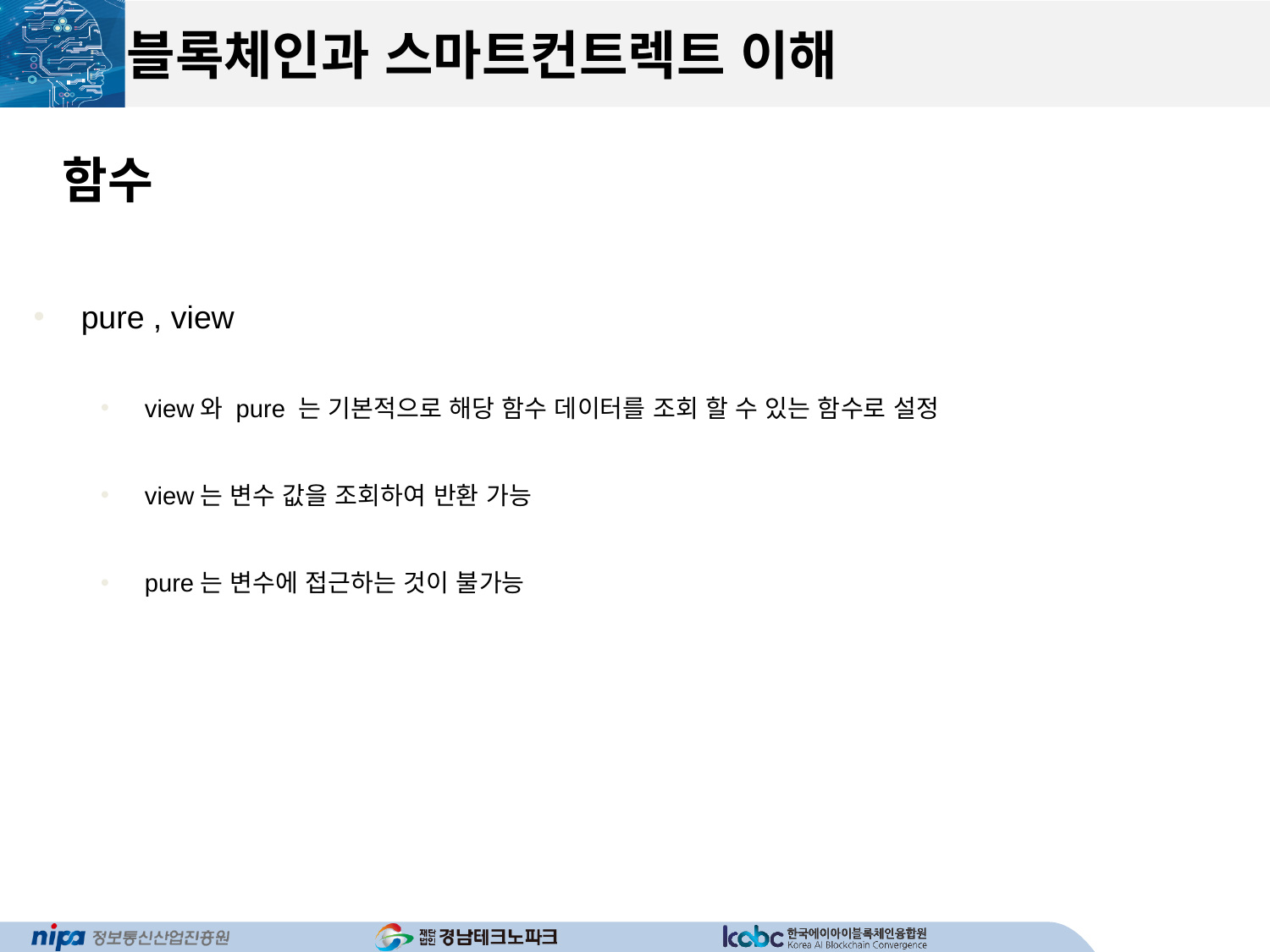

# 블록체인과 스마트컨트렉트 이해
함수
pure , view
view와 pure 는 기본적으로 해당 함수 데이터를 조회 할 수 있는 함수로 설정
view는 변수 값을 조회하여 반환 가능
pure는 변수에 접근하는 것이 불가능